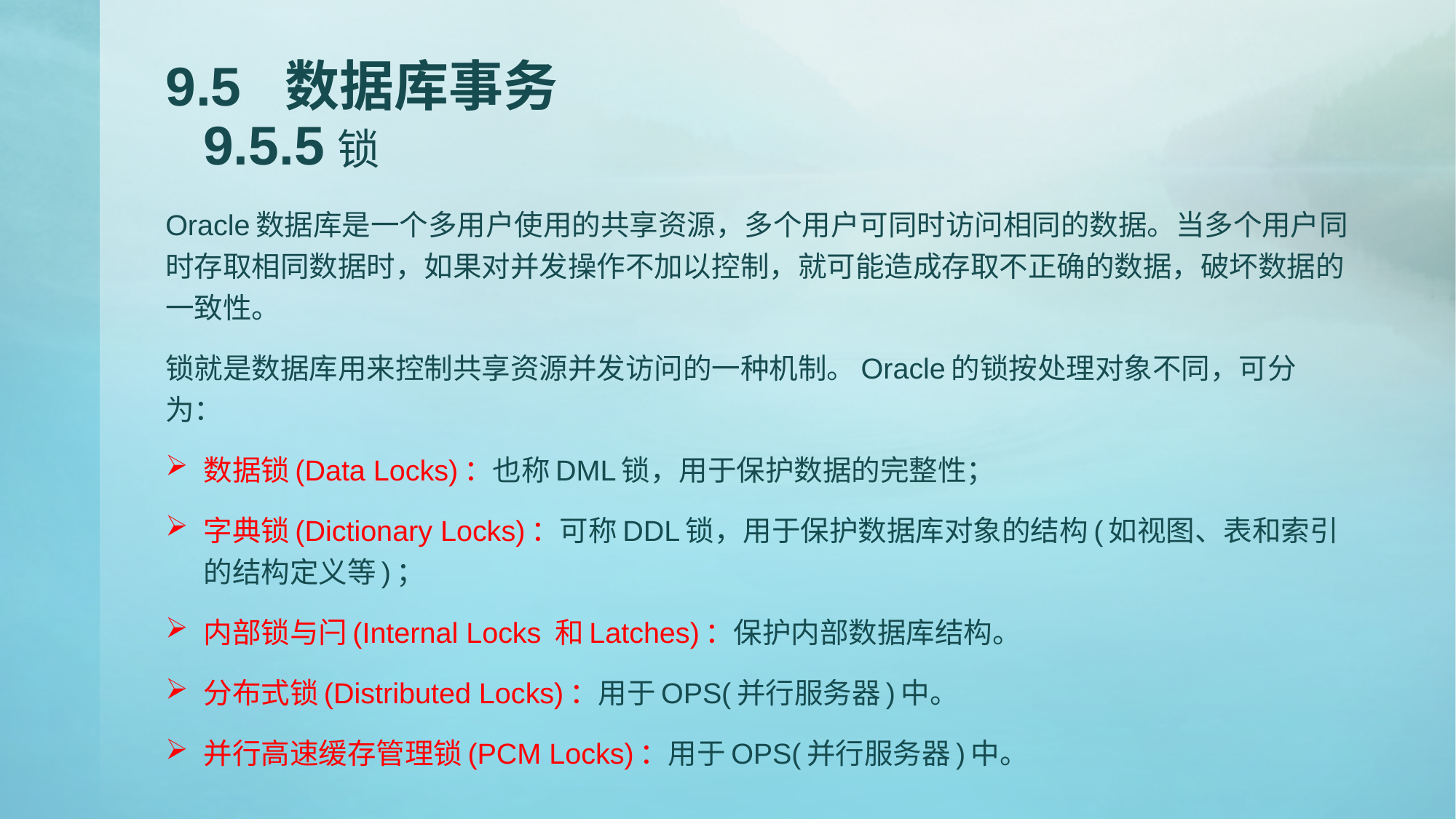

# 9.5  数据库事务 9.5.5锁
Oracle数据库是一个多用户使用的共享资源，多个用户可同时访问相同的数据。当多个用户同时存取相同数据时，如果对并发操作不加以控制，就可能造成存取不正确的数据，破坏数据的一致性。
锁就是数据库用来控制共享资源并发访问的一种机制。Oracle的锁按处理对象不同，可分为：
数据锁(Data Locks)：也称DML锁，用于保护数据的完整性；
字典锁(Dictionary Locks)：可称DDL锁，用于保护数据库对象的结构(如视图、表和索引的结构定义等)；
内部锁与闩(Internal Locks 和Latches)：保护内部数据库结构。
分布式锁(Distributed Locks)：用于OPS(并行服务器)中。
并行高速缓存管理锁(PCM Locks)：用于OPS(并行服务器)中。